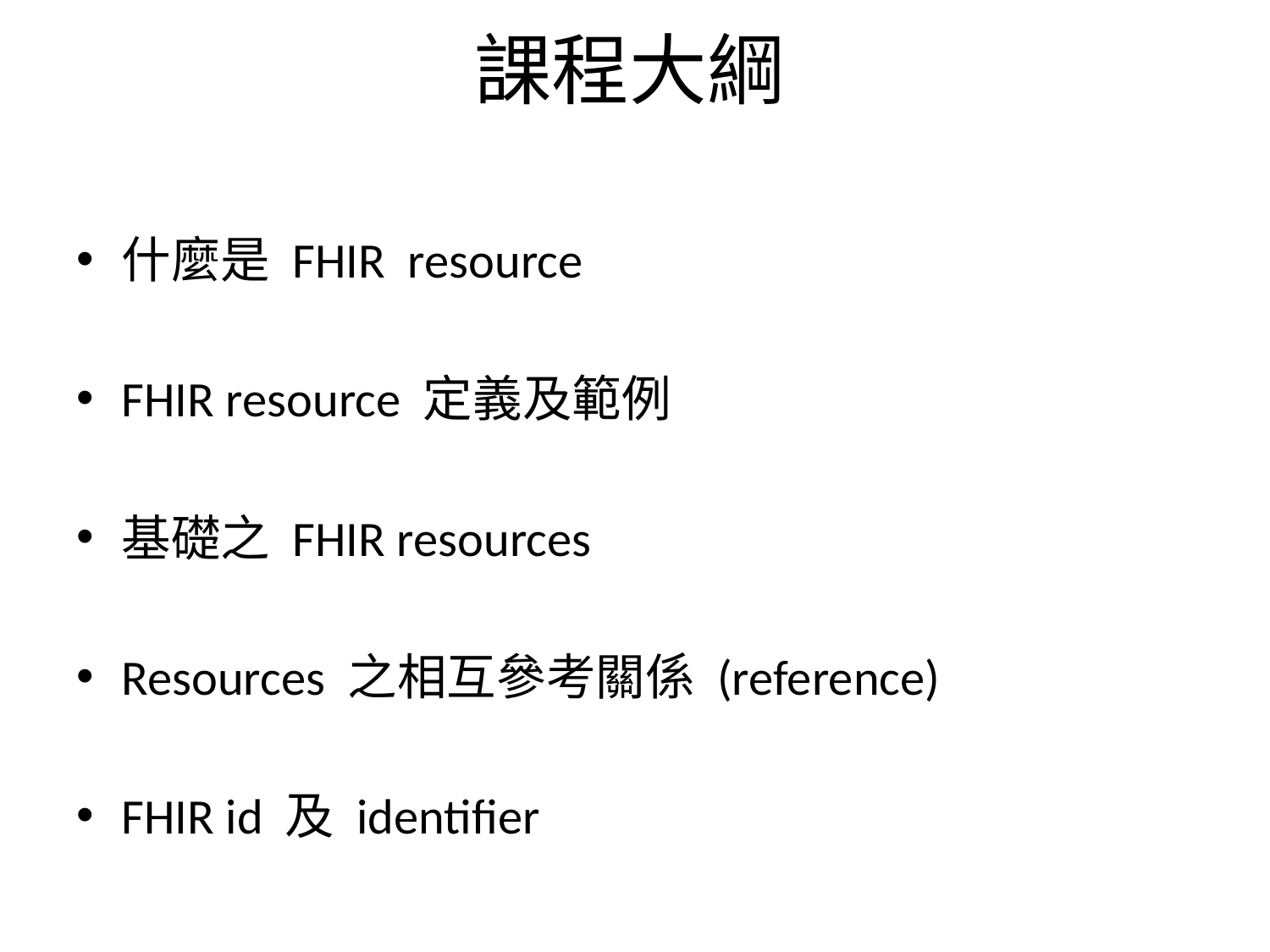

# 課程大綱
什麼是 FHIR  resource

FHIR resource 定義及範例

基礎之 FHIR resources

Resources 之相互參考關係 (reference)

FHIR id 及 identifier